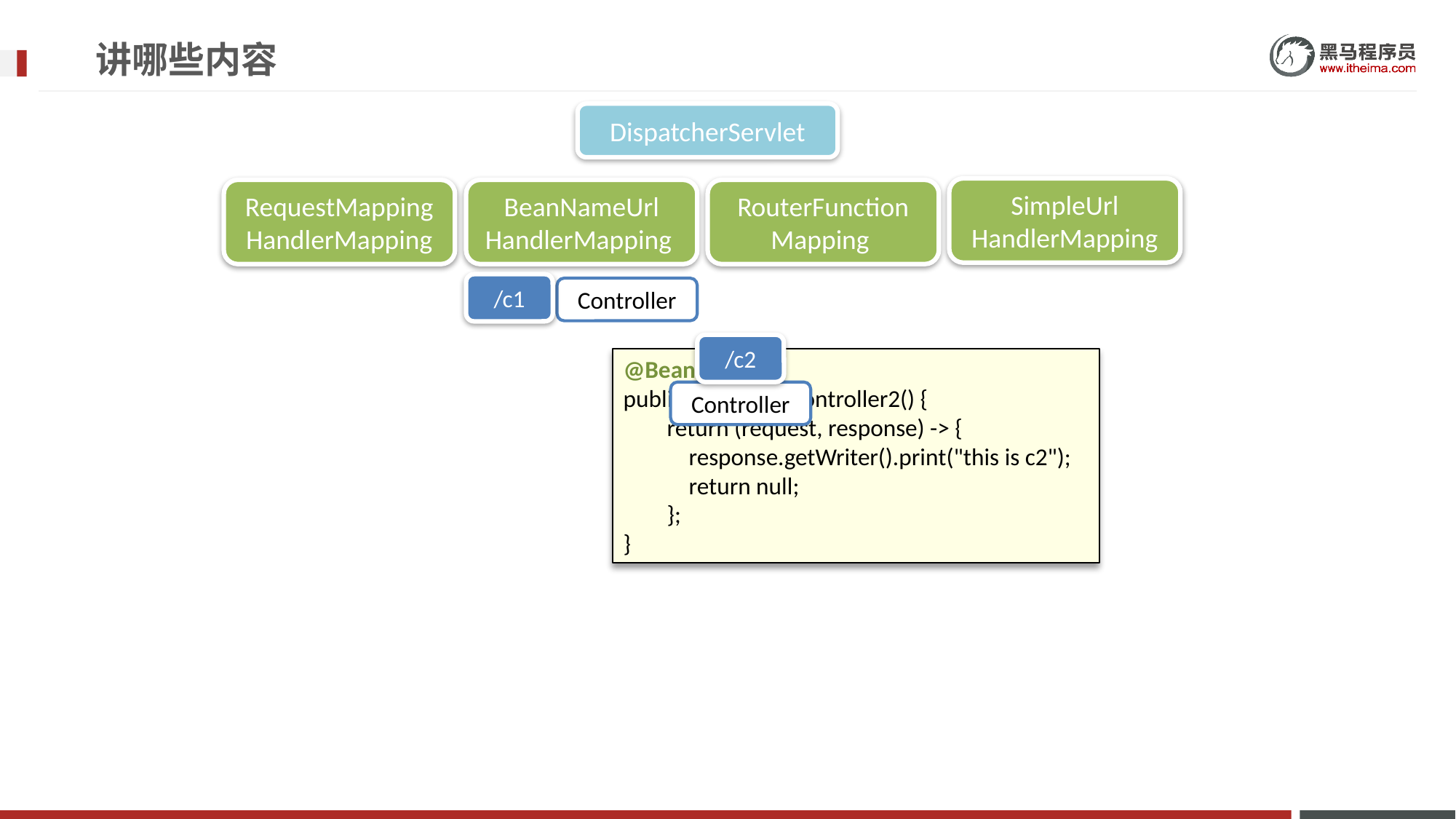

# 讲哪些内容
DispatcherServlet
SimpleUrl
HandlerMapping
RequestMapping
HandlerMapping
BeanNameUrl
HandlerMapping
RouterFunction
Mapping
/c1
Controller
/c2
@Bean("/c2")
public Controller controller2() {
        return (request, response) -> {
            response.getWriter().print("this is c2");
            return null;
        };
}
Controller